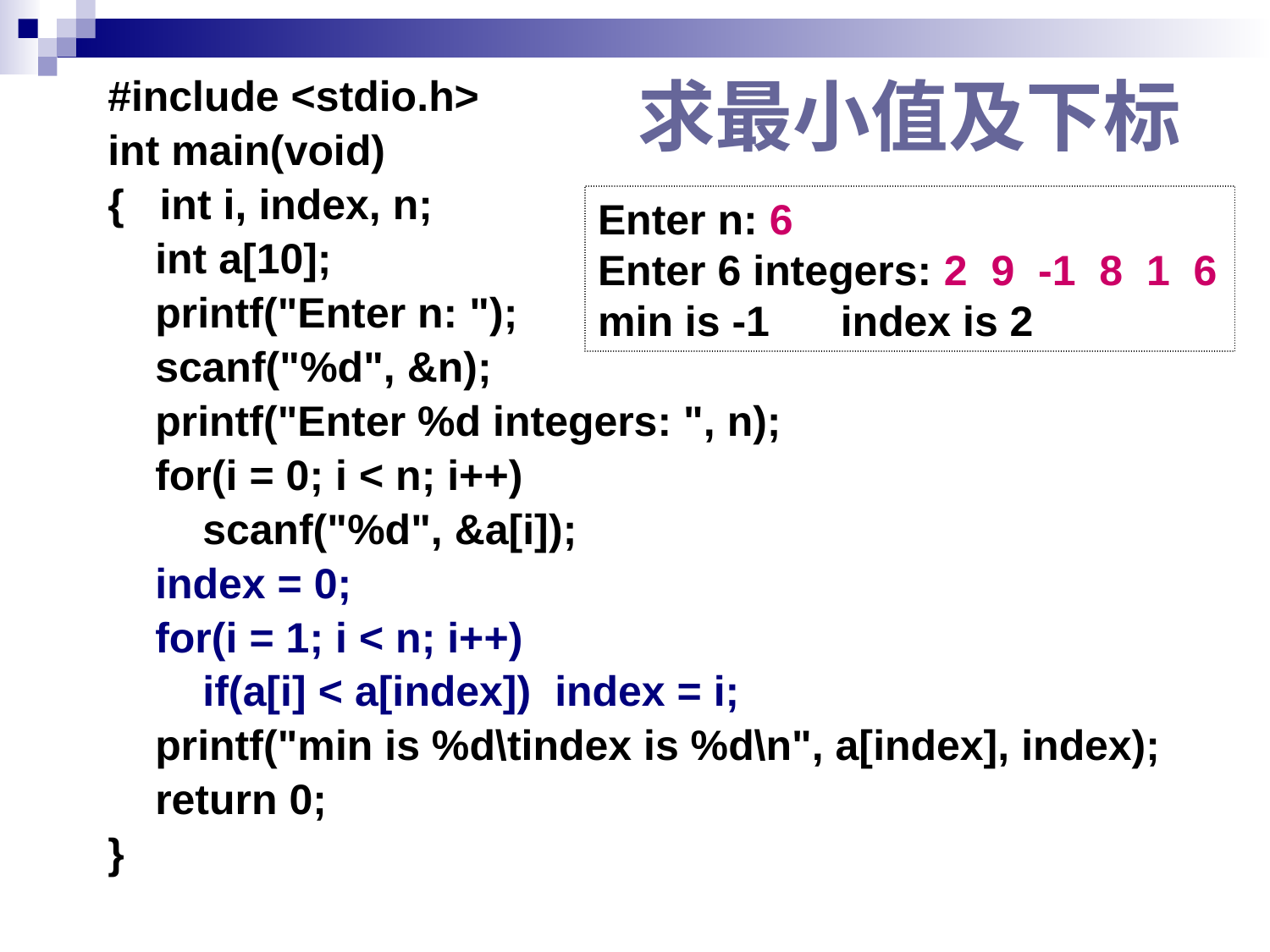

# 求最小值及下标
#include <stdio.h>
int main(void)
{   int i, index, n;
    int a[10];
    printf("Enter n: ");
    scanf("%d", &n);
    printf("Enter %d integers: ", n);
    for(i = 0; i < n; i++)
        scanf("%d", &a[i]);
    index = 0;
    for(i = 1; i < n; i++)
        if(a[i] < a[index])  index = i;
    printf("min is %d\tindex is %d\n", a[index], index);
    return 0;
}
Enter n: 6
Enter 6 integers: 2  9  -1  8  1  6
min is -1      index is 2